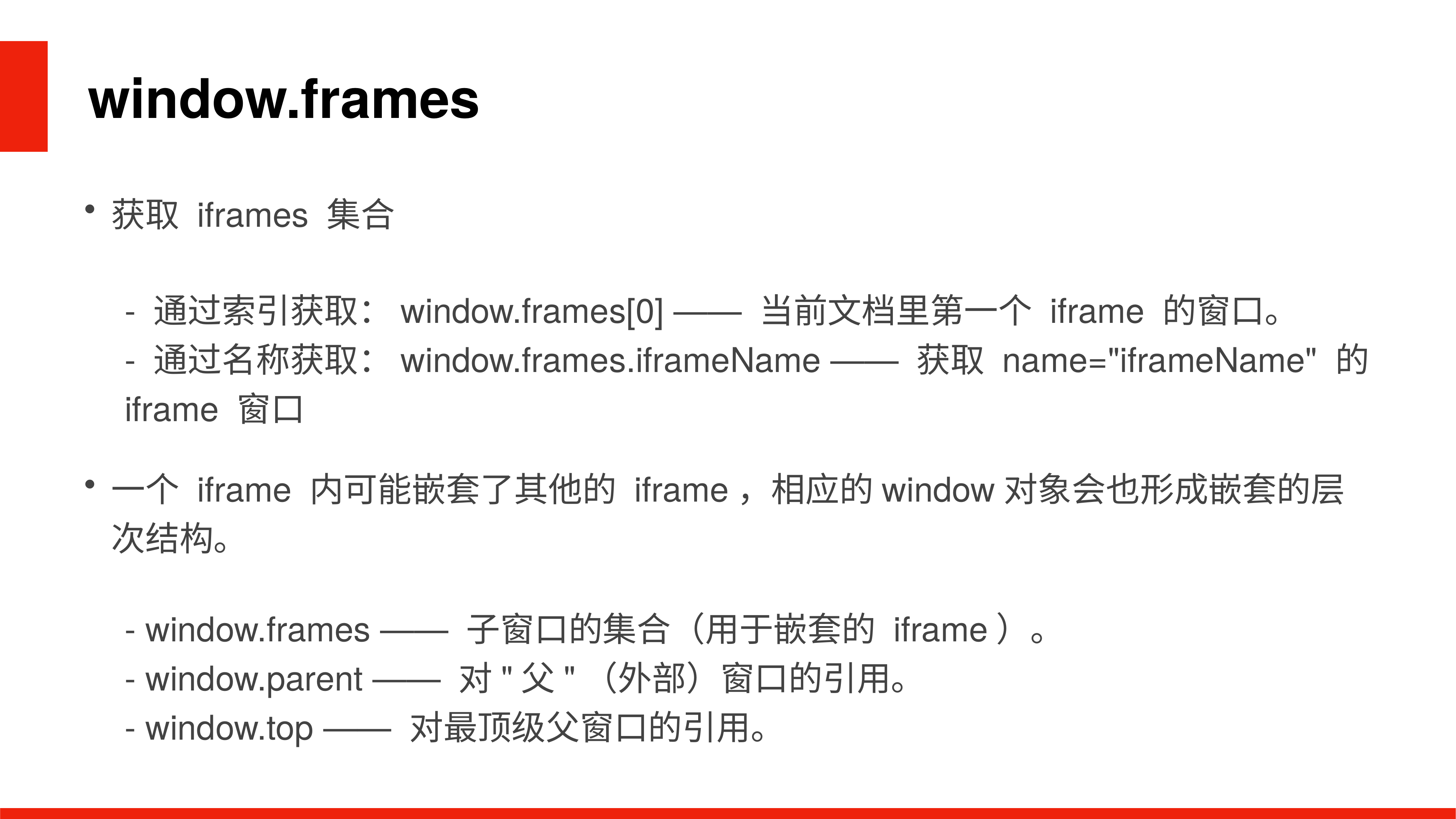

window.frames
获取 iframes 集合
- 通过索引获取：window.frames[0] —— 当前文档里第一个 iframe 的窗口。
- 通过名称获取：window.frames.iframeName —— 获取 name="iframeName" 的 iframe 窗口
一个 iframe 内可能嵌套了其他的 iframe，相应的window对象会也形成嵌套的层次结构。
- window.frames —— 子窗口的集合（用于嵌套的 iframe）。
- window.parent —— 对"父"（外部）窗口的引用。
- window.top —— 对最顶级父窗口的引用。
4